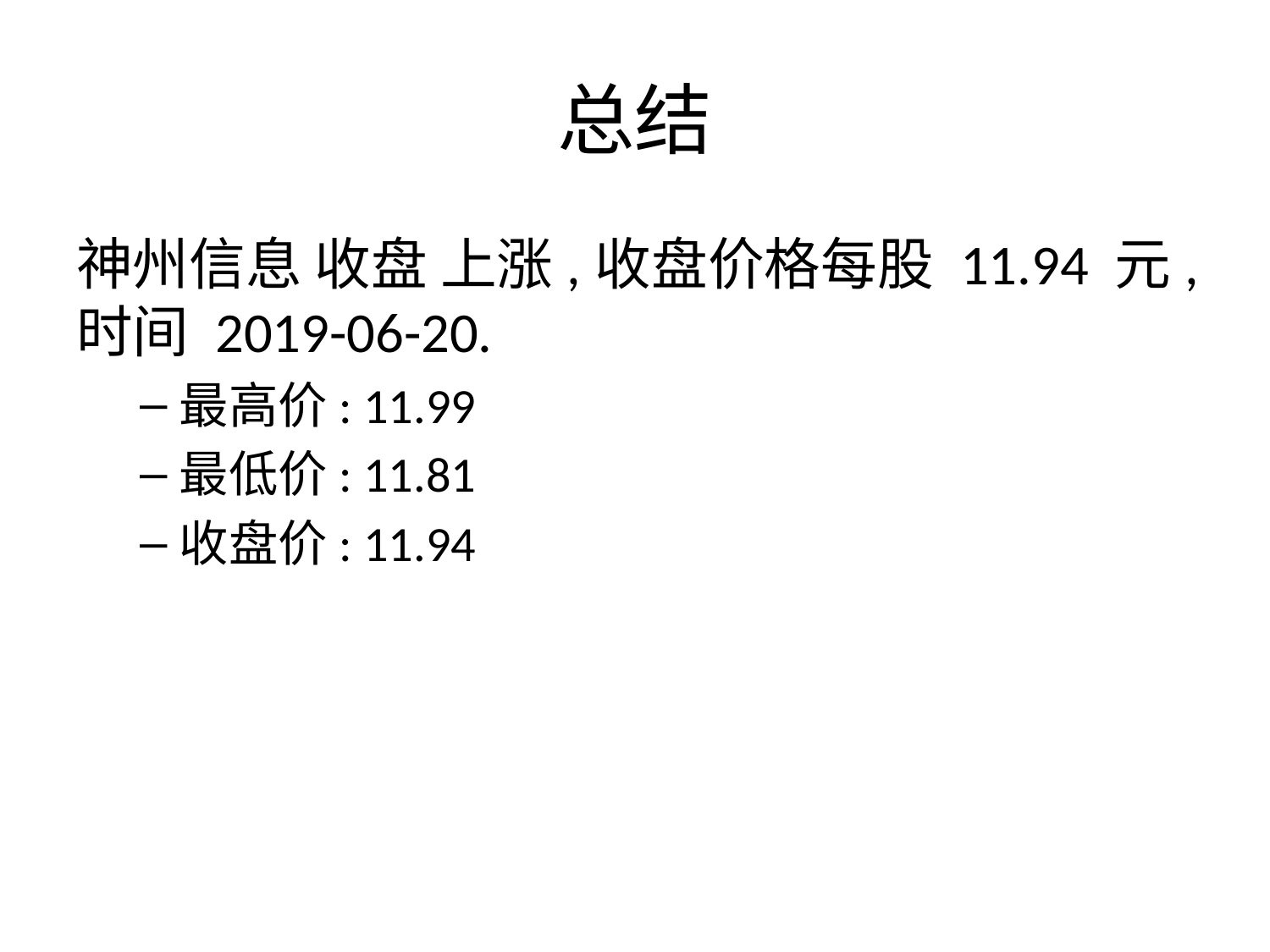

# 总结
神州信息 收盘 上涨,收盘价格每股 11.94 元,时间 2019-06-20.
最高价: 11.99
最低价: 11.81
收盘价: 11.94